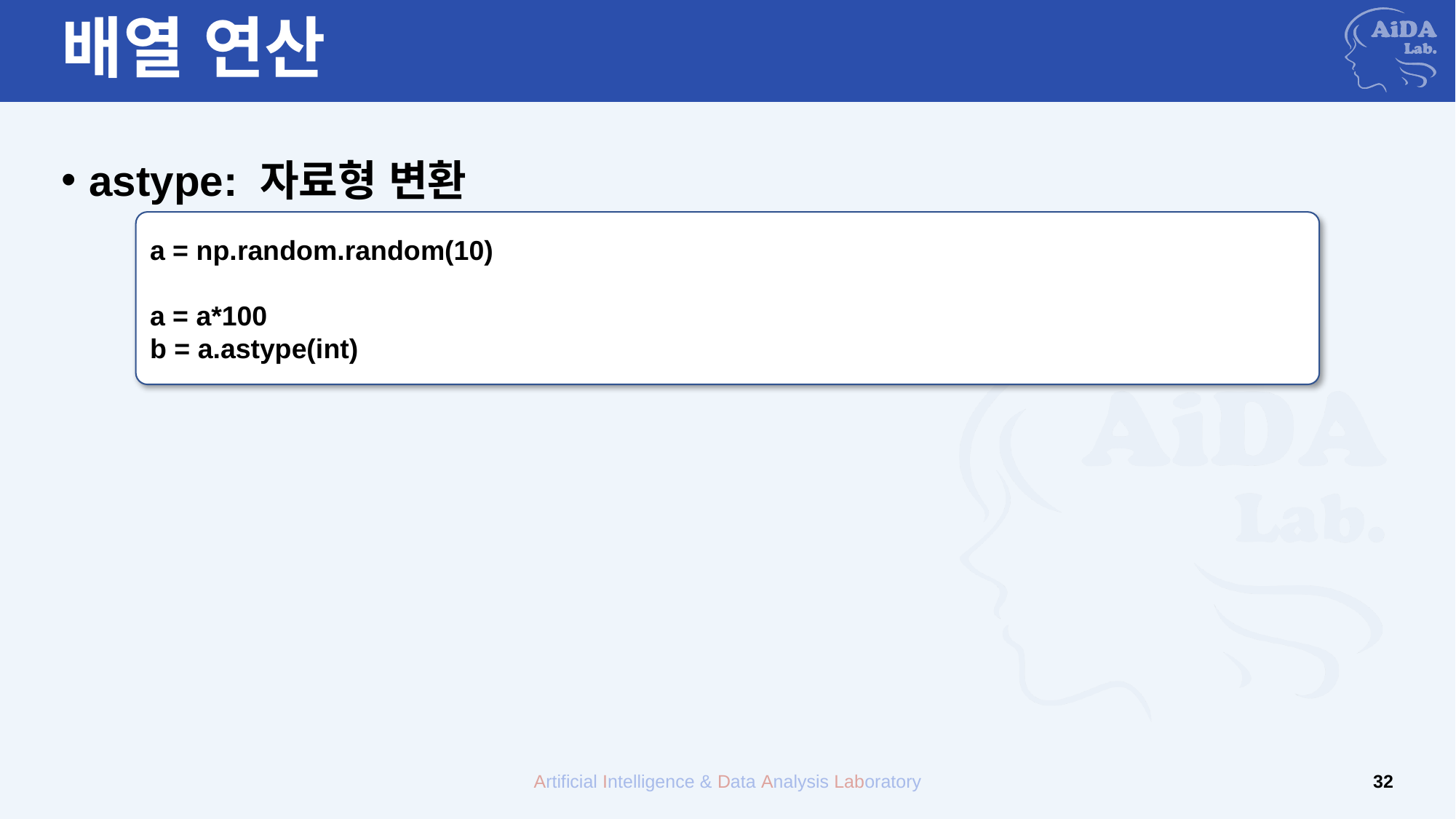

# 배열 연산
astype: 자료형 변환
a = np.random.random(10)

a = a*100
b = a.astype(int)
Artificial Intelligence & Data Analysis Laboratory
32